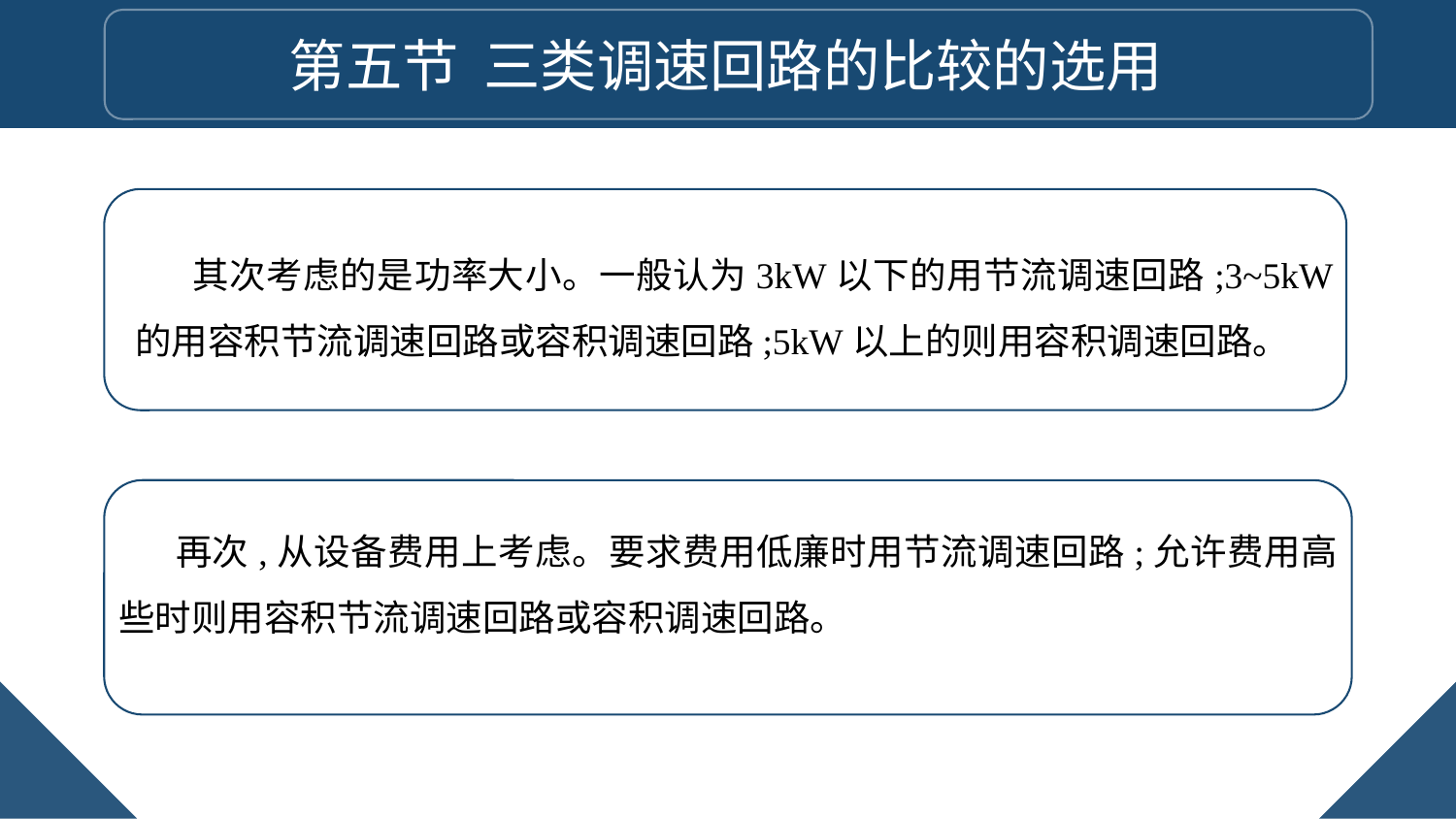

第五节  三类调速回路的比较的选用

其次考虑的是功率大小。一般认为3kW以下的用节流调速回路;3~5kW的用容积节流调速回路或容积调速回路;5kW以上的则用容积调速回路。

再次,从设备费用上考虑。要求费用低廉时用节流调速回路;允许费用高些时则用容积节流调速回路或容积调速回路。